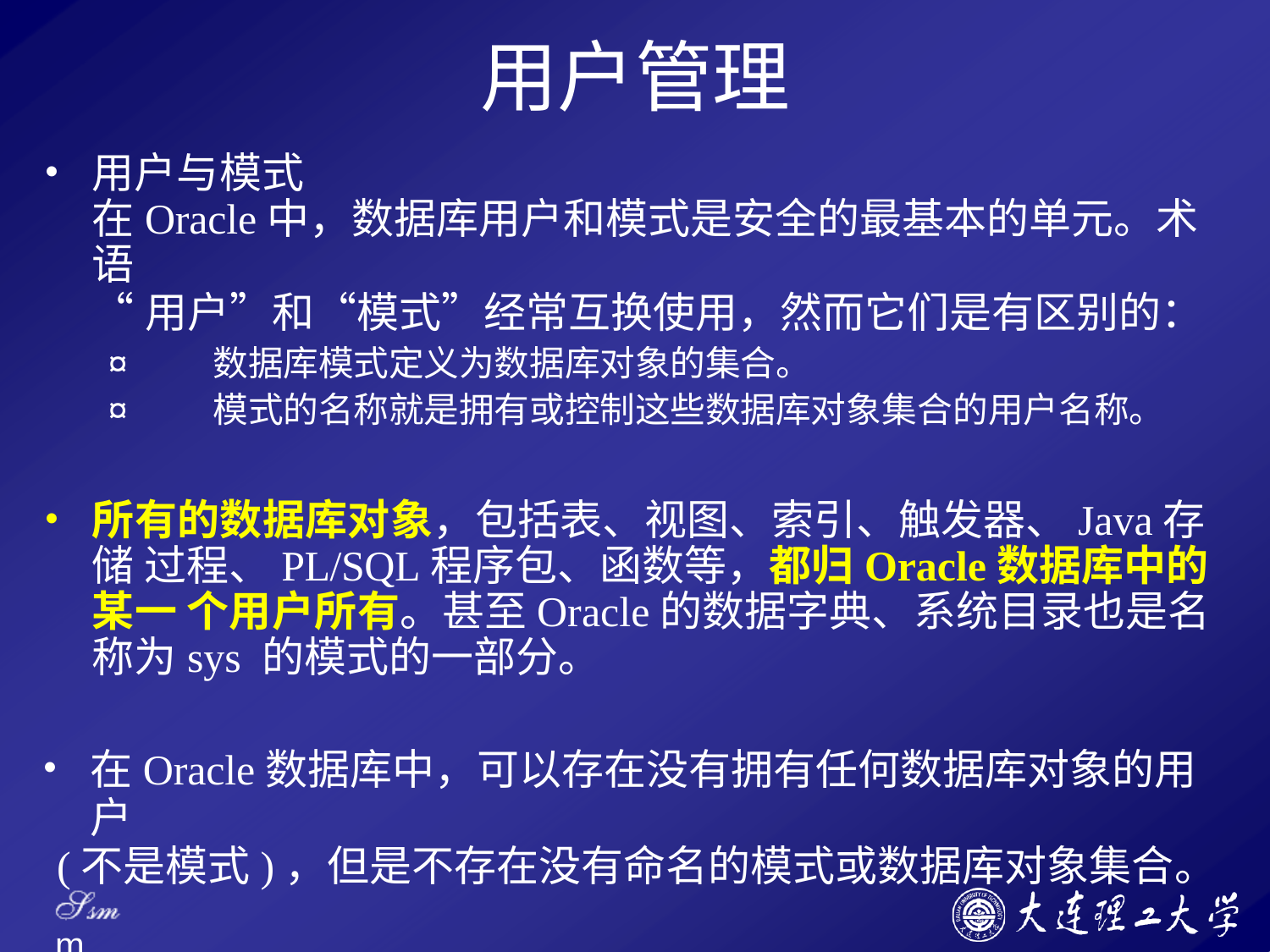

# 用户管理
用户与模式
在Oracle中，数据库用户和模式是安全的最基本的单元。术语
“用户”和“模式”经常互换使用，然而它们是有区别的：
¤	数据库模式定义为数据库对象的集合。
¤	模式的名称就是拥有或控制这些数据库对象集合的用户名称。

所有的数据库对象，包括表、视图、索引、触发器、Java存储 过程、PL/SQL程序包、函数等，都归Oracle数据库中的某一 个用户所有。甚至Oracle的数据字典、系统目录也是名称为sys 的模式的一部分。

在Oracle数据库中，可以存在没有拥有任何数据库对象的用户
(不是模式)，但是不存在没有命名的模式或数据库对象集合。

Ssm